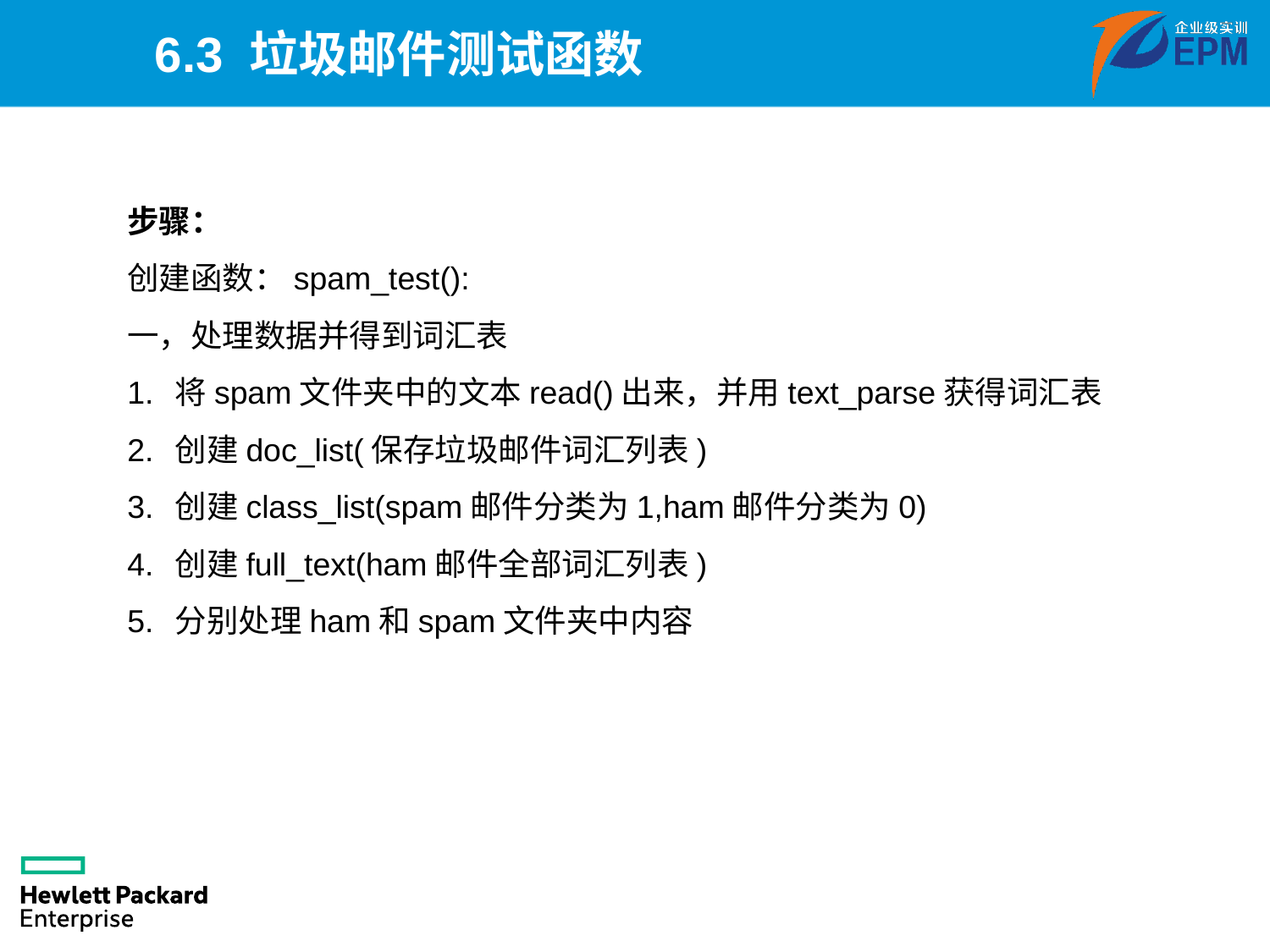

# 6.3 垃圾邮件测试函数
步骤：
创建函数：spam_test():
一，处理数据并得到词汇表
将spam文件夹中的文本read()出来，并用text_parse获得词汇表
创建doc_list(保存垃圾邮件词汇列表)
创建class_list(spam邮件分类为1,ham邮件分类为0)
创建full_text(ham邮件全部词汇列表)
分别处理ham和spam文件夹中内容